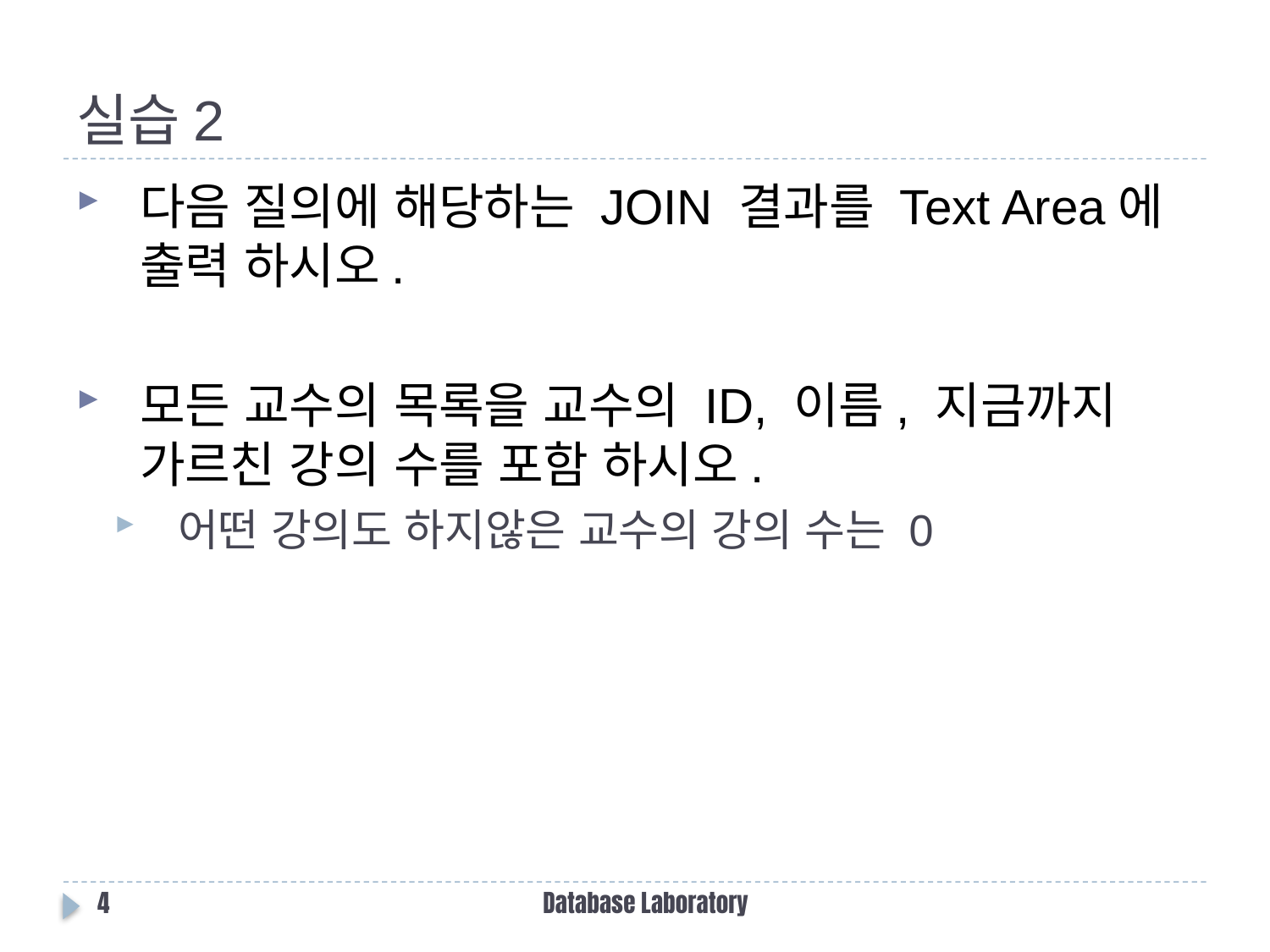

# 실습2
다음 질의에 해당하는 JOIN 결과를 Text Area에 출력 하시오.

모든 교수의 목록을 교수의 ID, 이름, 지금까지 가르친 강의 수를 포함 하시오.
어떤 강의도 하지않은 교수의 강의 수는 0

4
Database Laboratory